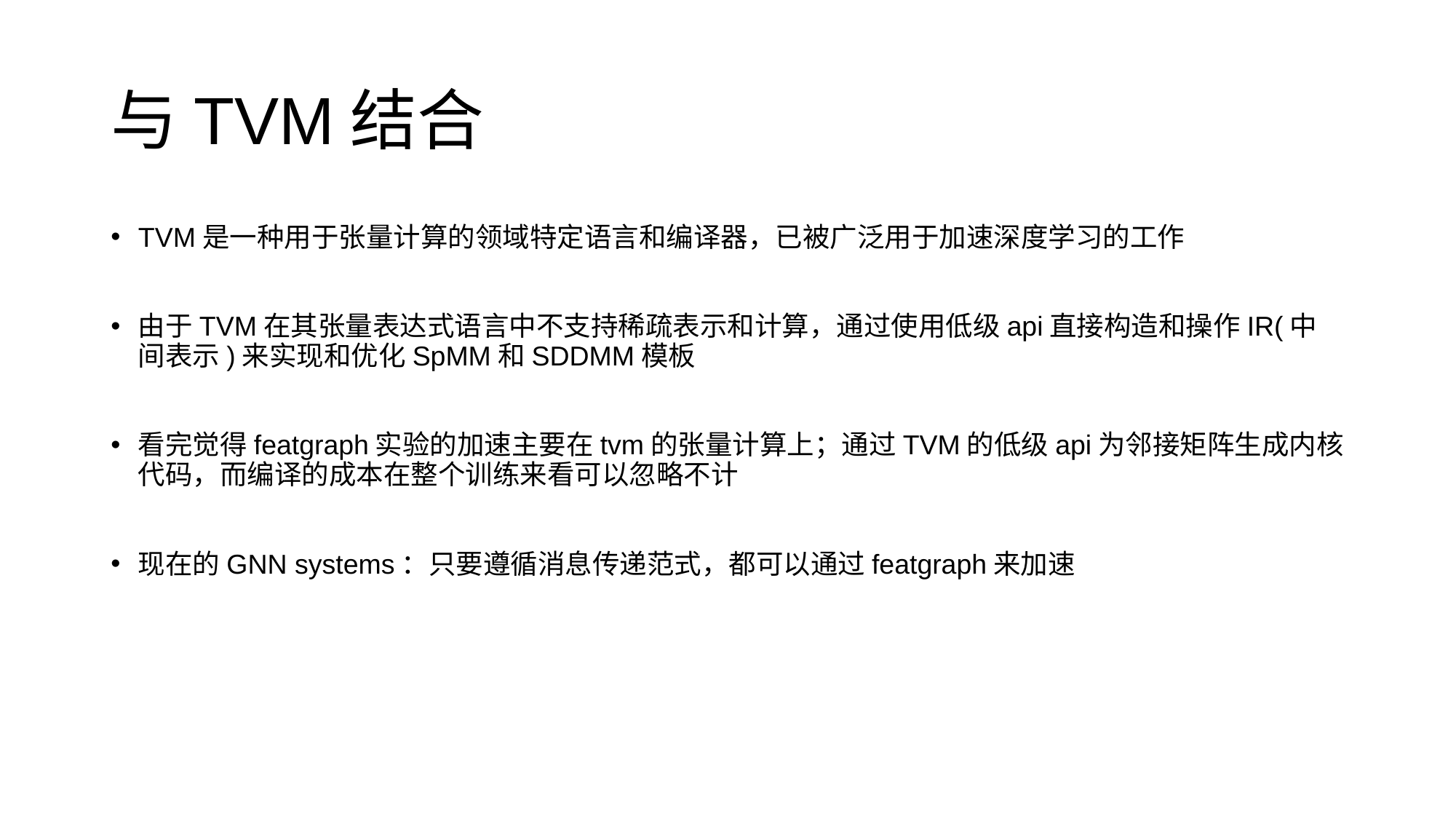

# 与TVM结合
TVM是一种用于张量计算的领域特定语言和编译器，已被广泛用于加速深度学习的工作

由于TVM在其张量表达式语言中不支持稀疏表示和计算，通过使用低级api直接构造和操作IR(中间表示)来实现和优化SpMM和SDDMM模板

看完觉得featgraph实验的加速主要在tvm的张量计算上；通过TVM的低级api为邻接矩阵生成内核代码，而编译的成本在整个训练来看可以忽略不计

现在的GNN systems：只要遵循消息传递范式，都可以通过featgraph来加速